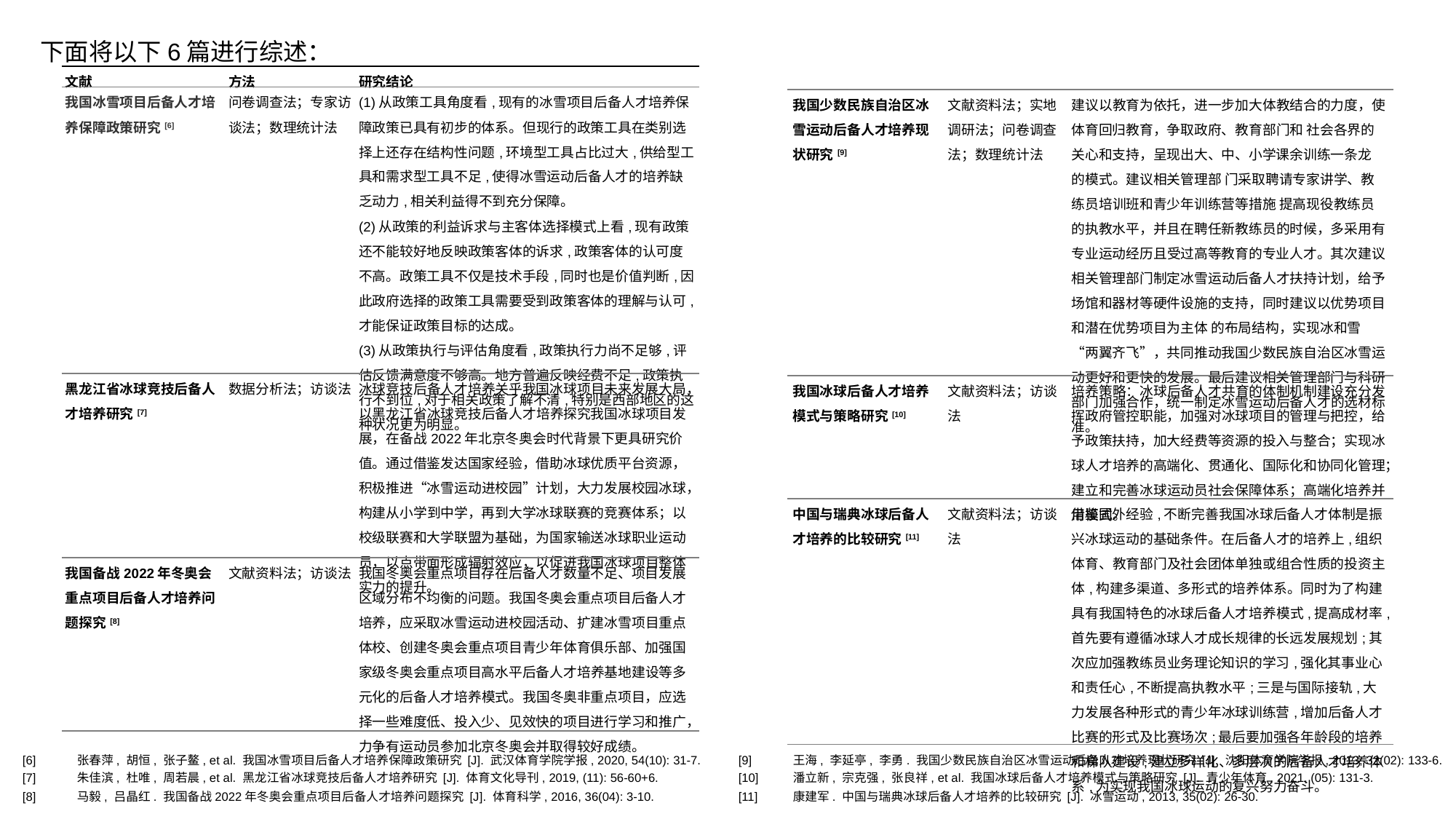

下面将以下6篇进行综述：
| 文献 | 方法 | 研究结论 |
| --- | --- | --- |
| 我国冰雪项目后备人才培养保障政策研究[6] | 问卷调查法；专家访谈法；数理统计法 | (1)从政策工具角度看,现有的冰雪项目后备人才培养保障政策已具有初步的体系。但现行的政策工具在类别选择上还存在结构性问题,环境型工具占比过大,供给型工具和需求型工具不足,使得冰雪运动后备人才的培养缺乏动力,相关利益得不到充分保障。 (2)从政策的利益诉求与主客体选择模式上看,现有政策还不能较好地反映政策客体的诉求,政策客体的认可度不高。政策工具不仅是技术手段,同时也是价值判断,因此政府选择的政策工具需要受到政策客体的理解与认可,才能保证政策目标的达成。 (3)从政策执行与评估角度看,政策执行力尚不足够,评估反馈满意度不够高。地方普遍反映经费不足,政策执行不到位,对于相关政策了解不清,特别是西部地区的这种状况更为明显。 |
| 黑龙江省冰球竞技后备人才培养研究[7] | 数据分析法；访谈法 | 冰球竞技后备人才培养关乎我国冰球项目未来发展大局，以黑龙江省冰球竞技后备人才培养探究我国冰球项目发展，在备战2022年北京冬奥会时代背景下更具研究价值。通过借鉴发达国家经验，借助冰球优质平台资源，积极推进“冰雪运动进校园”计划，大力发展校园冰球，构建从小学到中学，再到大学冰球联赛的竞赛体系；以校级联赛和大学联盟为基础，为国家输送冰球职业运动员，以点带面形成辐射效应，以促进我国冰球项目整体实力的提升。 |
| 我国备战2022年冬奥会重点项目后备人才培养问题探究[8] | 文献资料法；访谈法 | 我国冬奥会重点项目存在后备人才数量不足、项目发展区域分布不均衡的问题。我国冬奥会重点项目后备人才培养，应采取冰雪运动进校园活动、扩建冰雪项目重点体校、创建冬奥会重点项目青少年体育俱乐部、加强国家级冬奥会重点项目高水平后备人才培养基地建设等多元化的后备人才培养模式。我国冬奥非重点项目，应选择一些难度低、投入少、见效快的项目进行学习和推广，力争有运动员参加北京冬奥会并取得较好成绩。 |
| 我国少数民族自治区冰雪运动后备人才培养现状研究[9] | 文献资料法；实地调研法；问卷调查法；数理统计法 | 建议以教育为依托，进一步加大体教结合的力度，使体育回归教育，争取政府、教育部门和 社会各界的关心和支持，呈现出大、中、小学课余训练一条龙 的模式。建议相关管理部 门采取聘请专家讲学、教练员培训班和青少年训练营等措施 提高现役教练员的执教水平，并且在聘任新教练员的时候，多采用有专业运动经历且受过高等教育的专业人才。其次建议相关管理部门制定冰雪运动后备人才扶持计划，给予场馆和器材等硬件设施的支持，同时建议以优势项目和潜在优势项目为主体 的布局结构，实现冰和雪“两翼齐飞”，共同推动我国少数民族自治区冰雪运动更好和更快的发展。最后建议相关管理部门与科研部门加强合作，统一制定冰雪运动后备人才的选材标准。 |
| --- | --- | --- |
| 我国冰球后备人才培养模式与策略研究[10] | 文献资料法；访谈法 | 培养策略：冰球后备人才共育的体制机制建设充分发挥政府管控职能，加强对冰球项目的管理与把控，给予政策扶持，加大经费等资源的投入与整合；实现冰球人才培养的高端化、贯通化、国际化和协同化管理；建立和完善冰球运动员社会保障体系；高端化培养并用模式。 |
| 中国与瑞典冰球后备人才培养的比较研究[11] | 文献资料法；访谈法 | 借鉴国外经验,不断完善我国冰球后备人才体制是振兴冰球运动的基础条件。在后备人才的培养上,组织体育、教育部门及社会团体单独或组合性质的投资主体,构建多渠道、多形式的培养体系。同时为了构建具有我国特色的冰球后备人才培养模式,提高成材率,首先要有遵循冰球人才成长规律的长远发展规划;其次应加强教练员业务理论知识的学习,强化其事业心和责任心,不断提高执教水平;三是与国际接轨,大力发展各种形式的青少年冰球训练营,增加后备人才比赛的形式及比赛场次;最后要加强各年龄段的培养和梯队建设,建立多样化、多层次的后备人才培养体系,为实现我国冰球运动的复兴努力奋斗。 |
[6]	张春萍, 胡恒, 张子鳌, et al. 我国冰雪项目后备人才培养保障政策研究 [J]. 武汉体育学院学报, 2020, 54(10): 31-7.
[7]	朱佳滨, 杜唯, 周若晨, et al. 黑龙江省冰球竞技后备人才培养研究 [J]. 体育文化导刊, 2019, (11): 56-60+6.
[8]	马毅, 吕晶红. 我国备战2022年冬奥会重点项目后备人才培养问题探究 [J]. 体育科学, 2016, 36(04): 3-10.
[9]	王海, 李延亭, 李勇. 我国少数民族自治区冰雪运动后备人才培养现状研究 [J]. 沈阳体育学院学报, 2013, 32(02): 133-6.
[10]	潘立新, 宗克强, 张良祥, et al. 我国冰球后备人才培养模式与策略研究 [J]. 青少年体育, 2021, (05): 131-3.
[11]	康建军. 中国与瑞典冰球后备人才培养的比较研究 [J]. 冰雪运动, 2013, 35(02): 26-30.